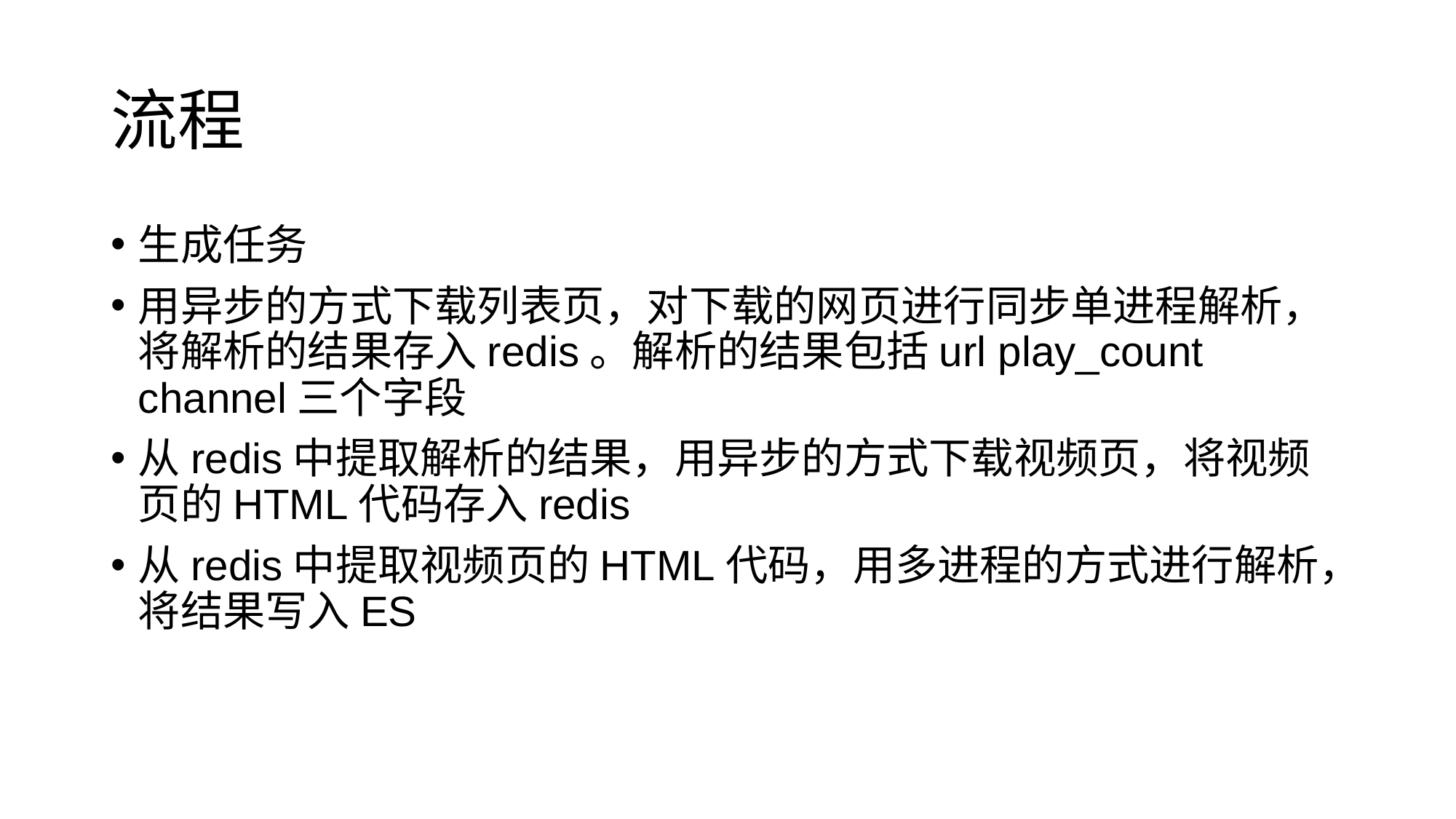

# 流程
生成任务
用异步的方式下载列表页，对下载的网页进行同步单进程解析，将解析的结果存入redis。解析的结果包括url play_count channel三个字段
从redis中提取解析的结果，用异步的方式下载视频页，将视频页的HTML代码存入redis
从redis中提取视频页的HTML代码，用多进程的方式进行解析，将结果写入ES